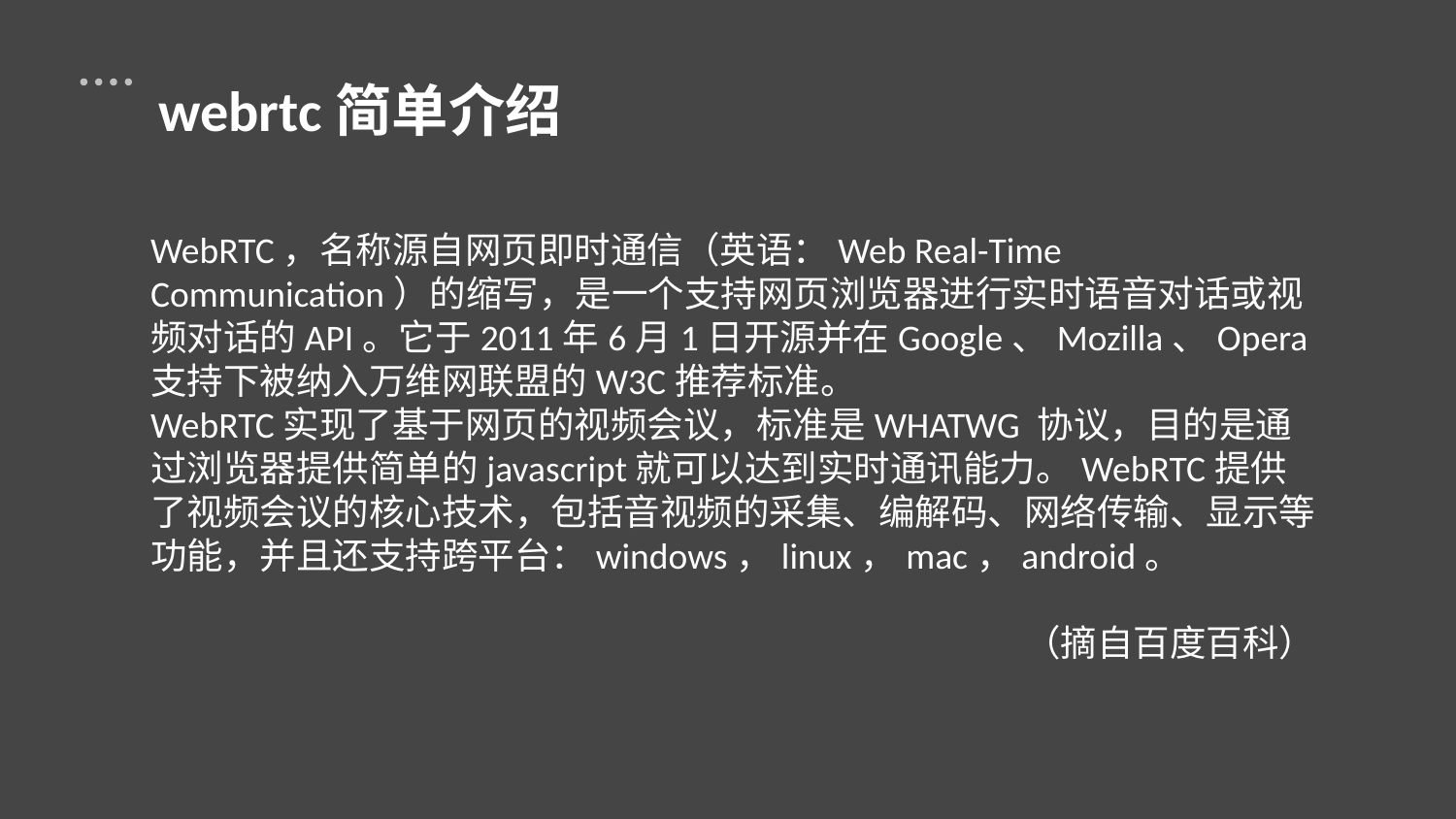

webrtc简单介绍

WebRTC，名称源自网页即时通信（英语：Web Real-Time Communication）的缩写，是一个支持网页浏览器进行实时语音对话或视频对话的API。它于2011年6月1日开源并在Google、Mozilla、Opera支持下被纳入万维网联盟的W3C推荐标准。
WebRTC实现了基于网页的视频会议，标准是WHATWG 协议，目的是通过浏览器提供简单的javascript就可以达到实时通讯能力。WebRTC提供了视频会议的核心技术，包括音视频的采集、编解码、网络传输、显示等功能，并且还支持跨平台：windows，linux，mac，android。

						（摘自百度百科）